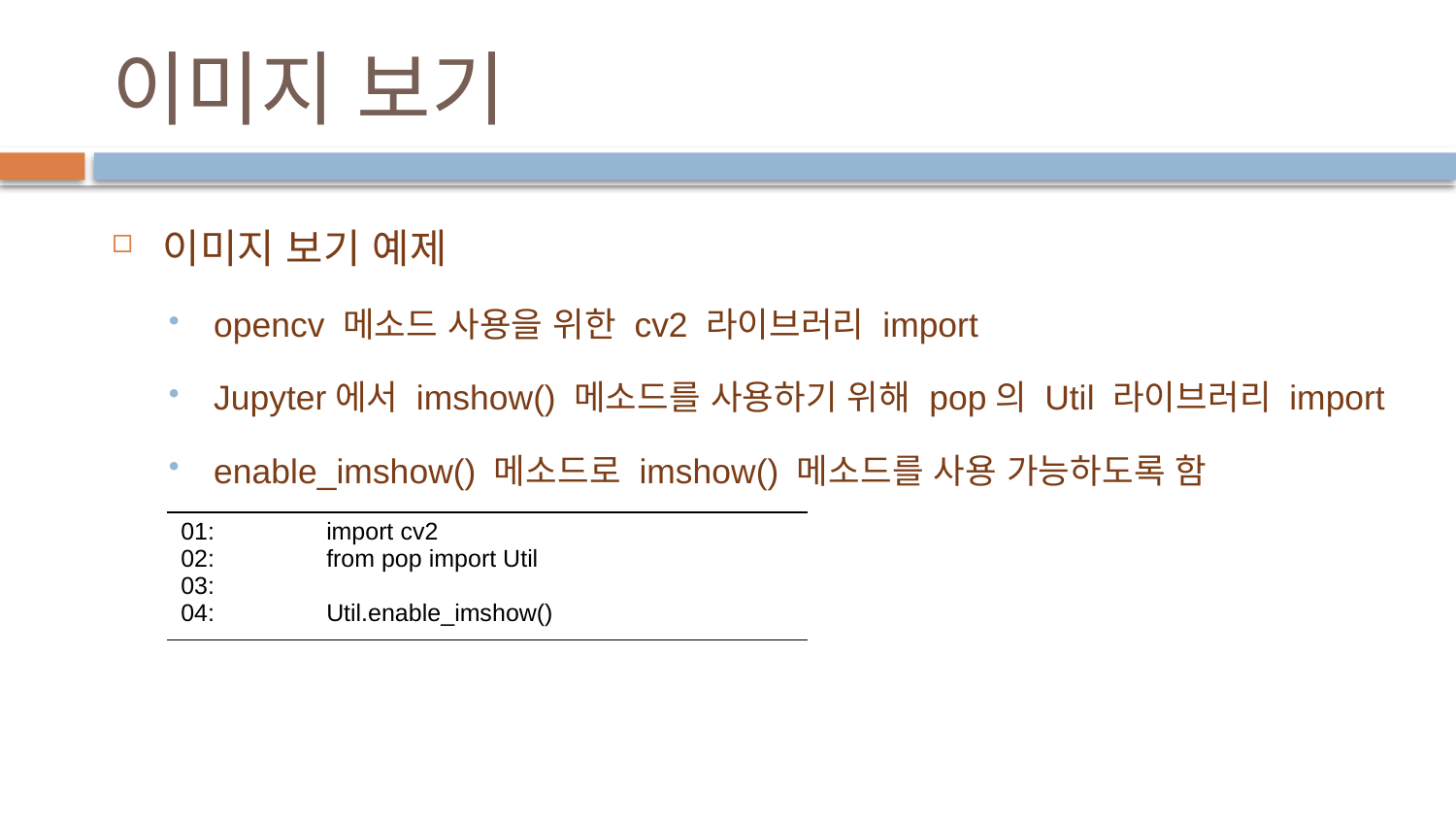

# 이미지 보기
이미지 보기 예제
opencv 메소드 사용을 위한 cv2 라이브러리 import
Jupyter에서 imshow() 메소드를 사용하기 위해 pop의 Util 라이브러리 import
enable_imshow() 메소드로 imshow() 메소드를 사용 가능하도록 함
| 01: import cv2 02: from pop import Util 03: 04: Util.enable\_imshow() |
| --- |